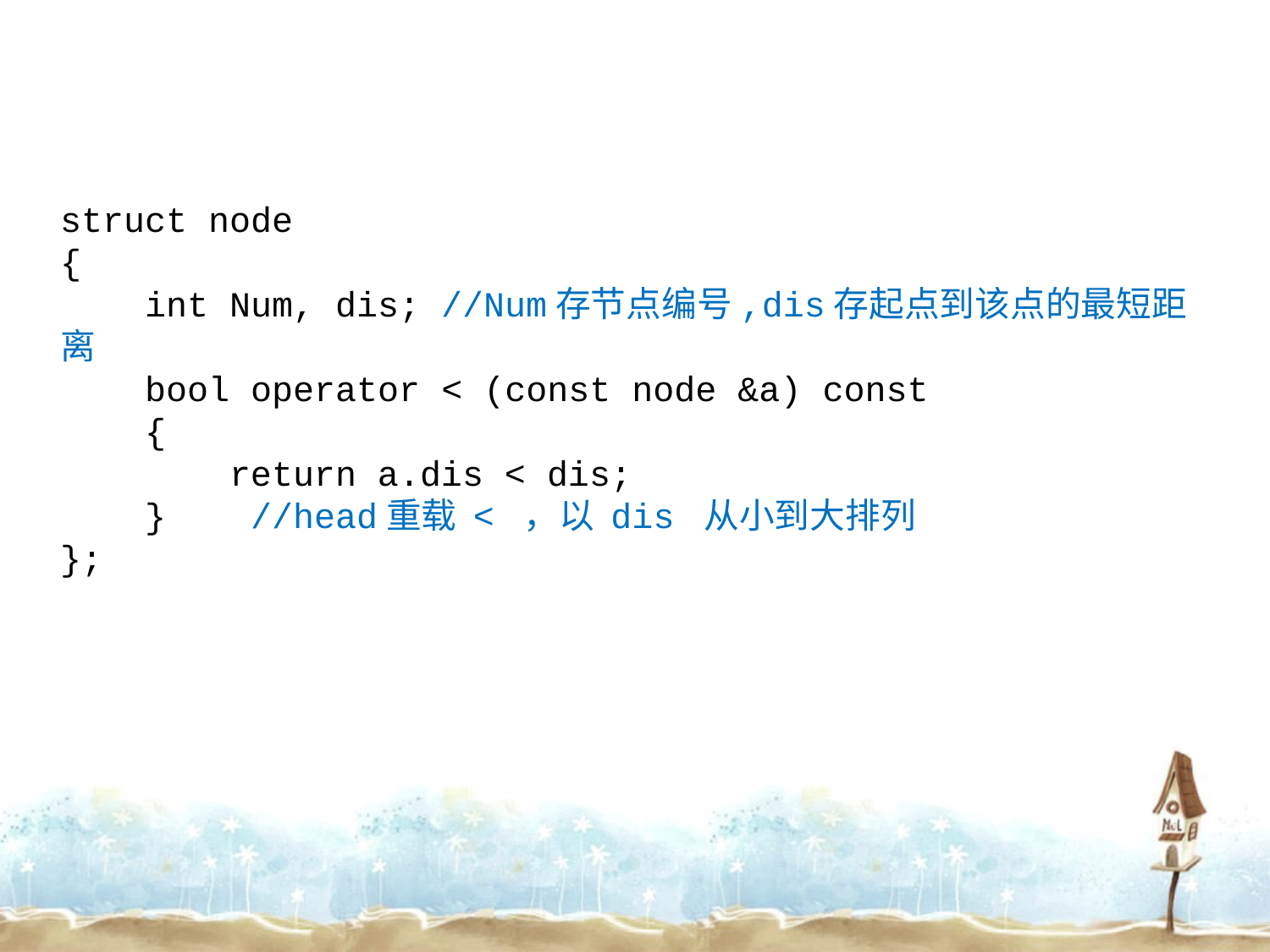

struct node
{
    int Num, dis; //Num存节点编号,dis存起点到该点的最短距离
    bool operator < (const node &a) const
    {
        return a.dis < dis;
    }    //head重载 < ，以 dis 从小到大排列
};